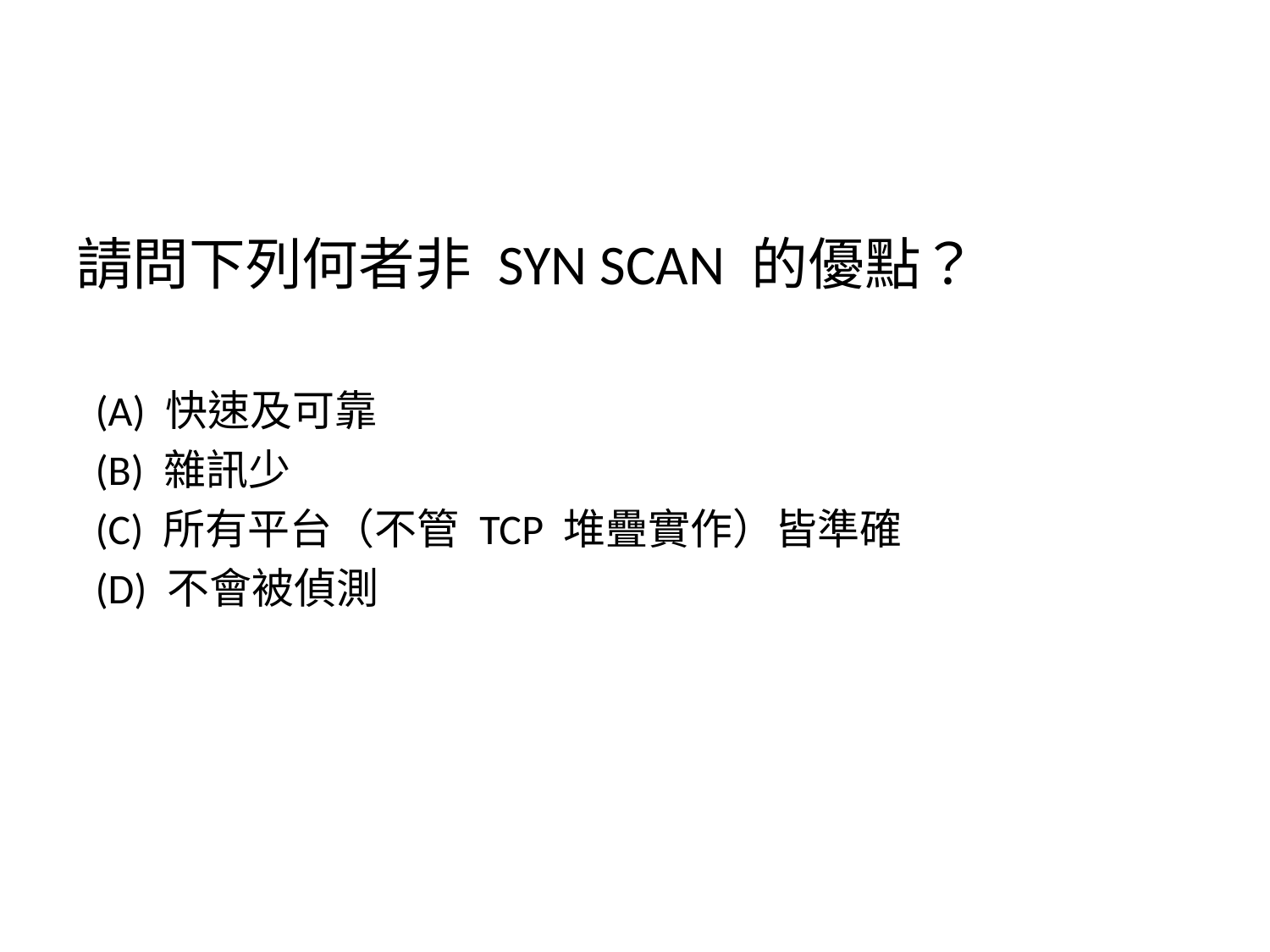

請問下列何者非 SYN SCAN 的優點？

  (A) 快速及可靠
  (B) 雜訊少
  (C) 所有平台（不管 TCP 堆疊實作）皆準確
  (D) 不會被偵測